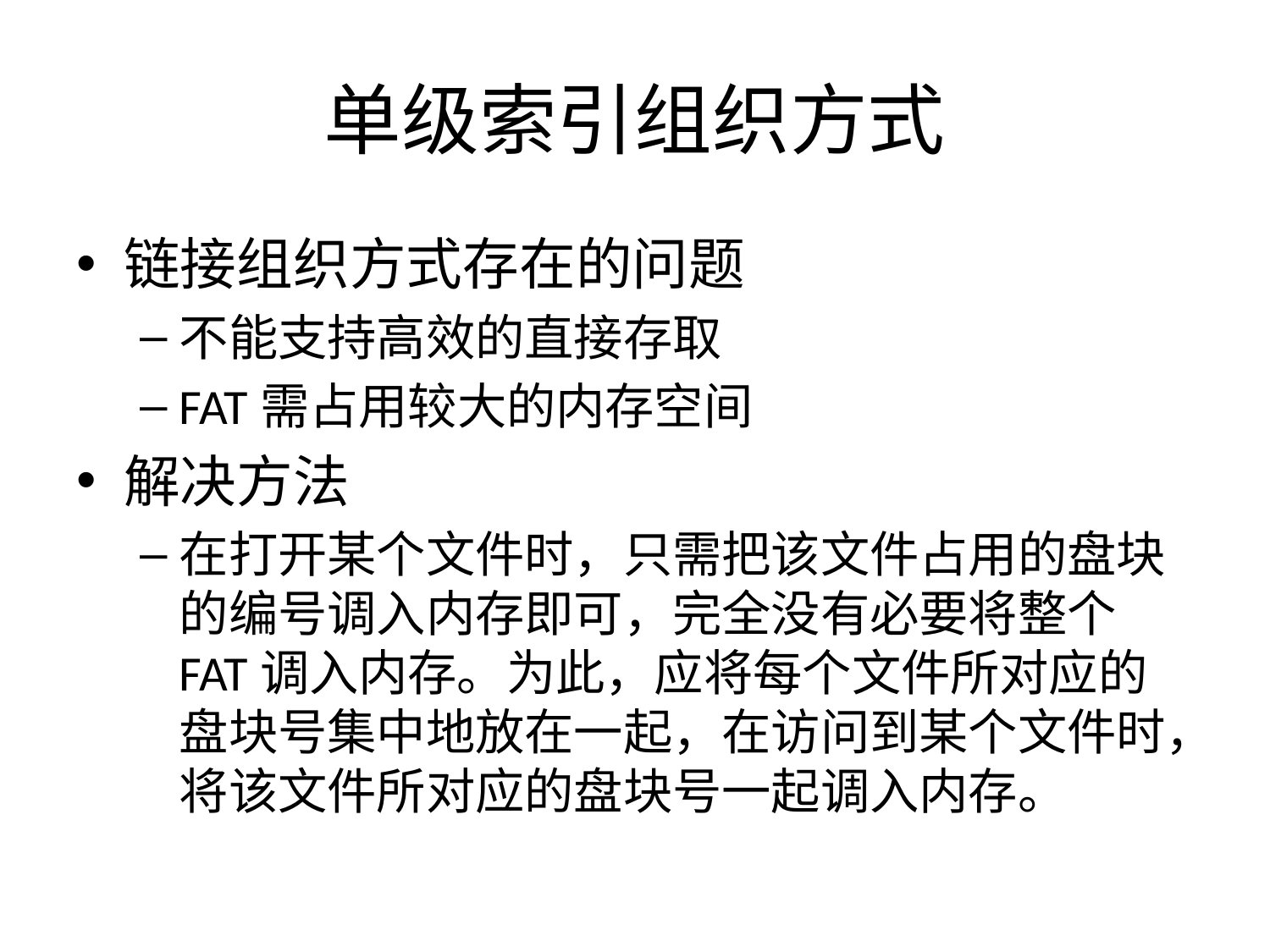

# 单级索引组织方式
链接组织方式存在的问题
不能支持高效的直接存取
FAT需占用较大的内存空间
解决方法
在打开某个文件时，只需把该文件占用的盘块的编号调入内存即可，完全没有必要将整个FAT调入内存。为此，应将每个文件所对应的盘块号集中地放在一起，在访问到某个文件时，将该文件所对应的盘块号一起调入内存。